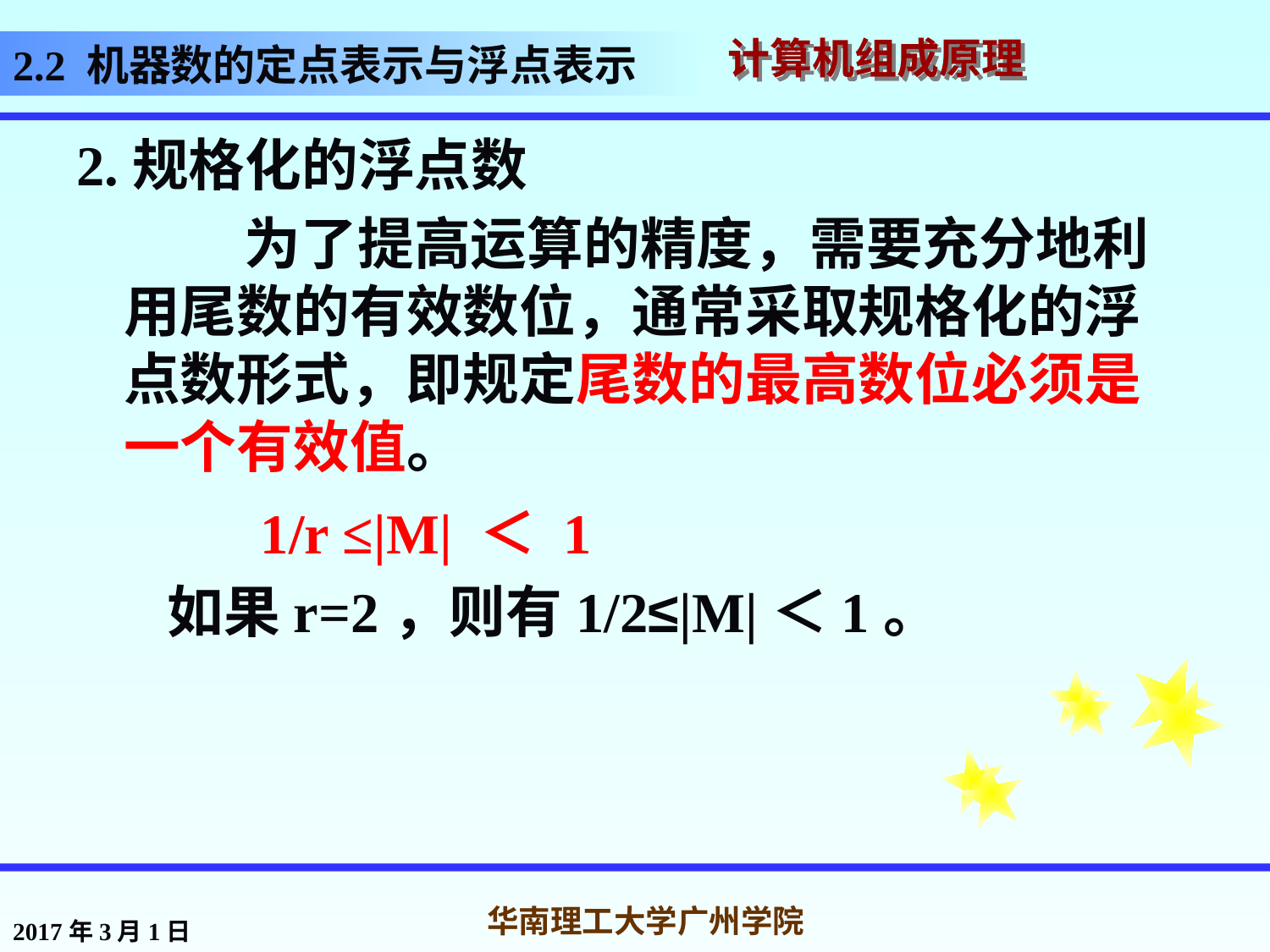

2.2 机器数的定点表示与浮点表示
2.规格化的浮点数
            为了提高运算的精度，需要充分地利用尾数的有效数位，通常采取规格化的浮点数形式，即规定尾数的最高数位必须是一个有效值。
             1/r ≤|M| ＜ 1
      如果r=2，则有1/2≤|M|＜1。
2017年3月1日
华南理工大学广州学院